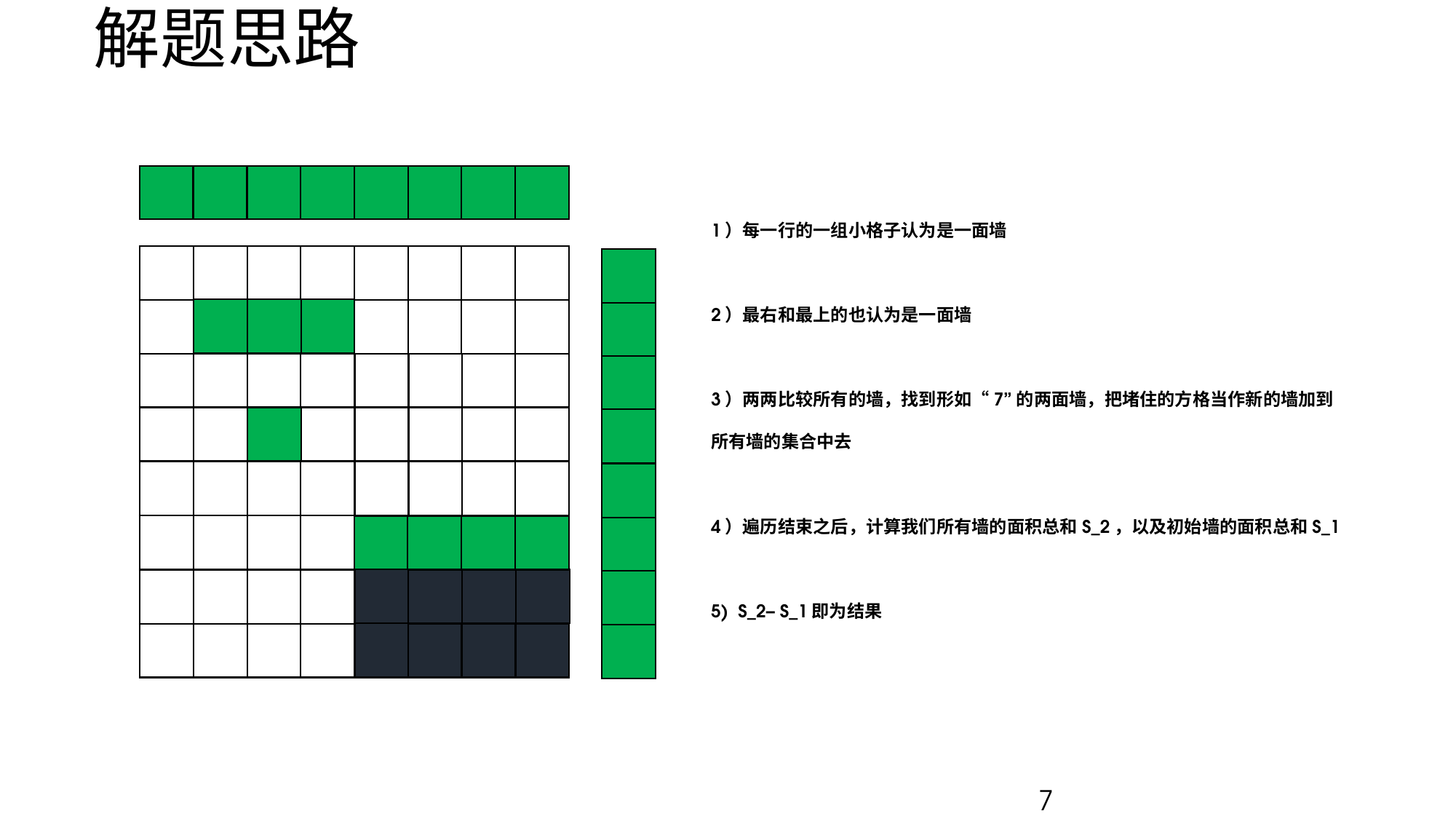

# 解题思路

1）每一行的一组小格子认为是一面墙

2）最右和最上的也认为是一面墙

3）两两比较所有的墙，找到形如“7”的两面墙，把堵住的方格当作新的墙加到所有墙的集合中去

4）遍历结束之后，计算我们所有墙的面积总和S_2，以及初始墙的面积总和S_1

5)  S_2– S_1即为结果

7